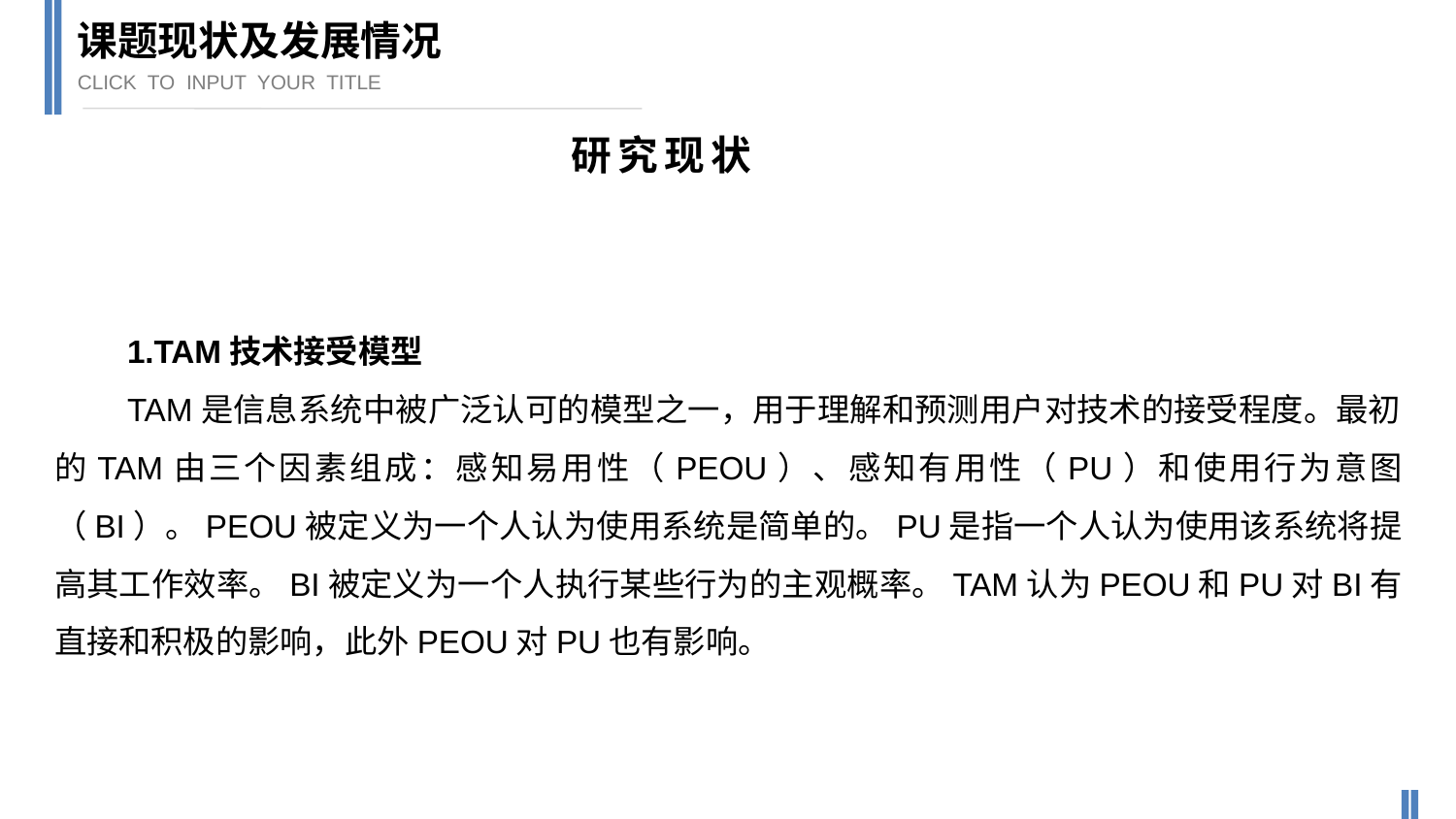

课题现状及发展情况
CLICK  TO  INPUT  YOUR  TITLE
研究现状
1.TAM技术接受模型
TAM是信息系统中被广泛认可的模型之一，用于理解和预测用户对技术的接受程度。最初的TAM由三个因素组成：感知易用性（PEOU）、感知有用性（PU）和使用行为意图（BI）。PEOU被定义为一个人认为使用系统是简单的。PU是指一个人认为使用该系统将提高其工作效率。BI被定义为一个人执行某些行为的主观概率。TAM认为PEOU和PU对BI有直接和积极的影响，此外PEOU对PU也有影响。